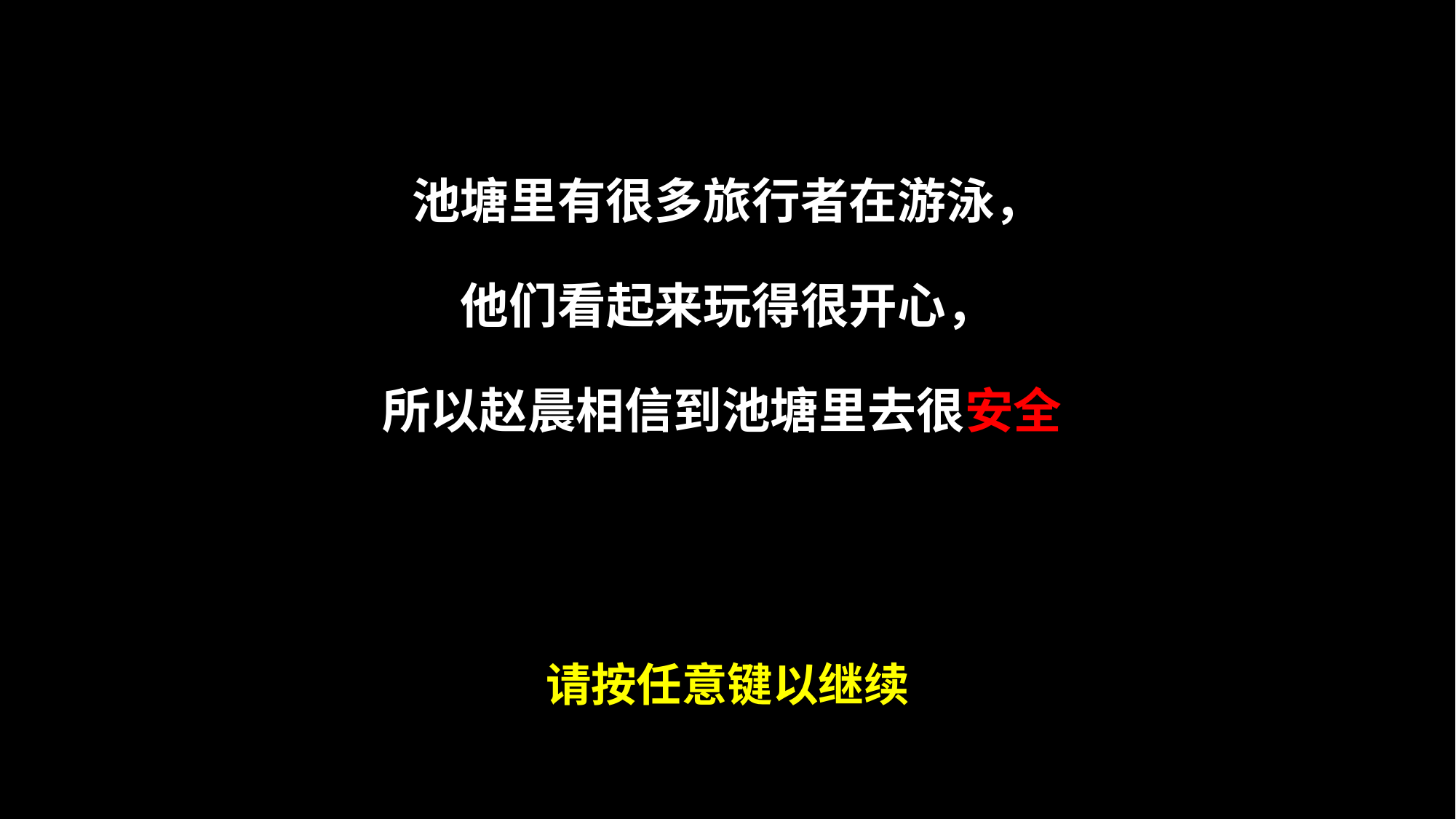

# 池塘里有很多旅行者在游泳， 他们看起来玩得很开心， 所以赵晨相信到池塘里去很安全
请按任意键以继续